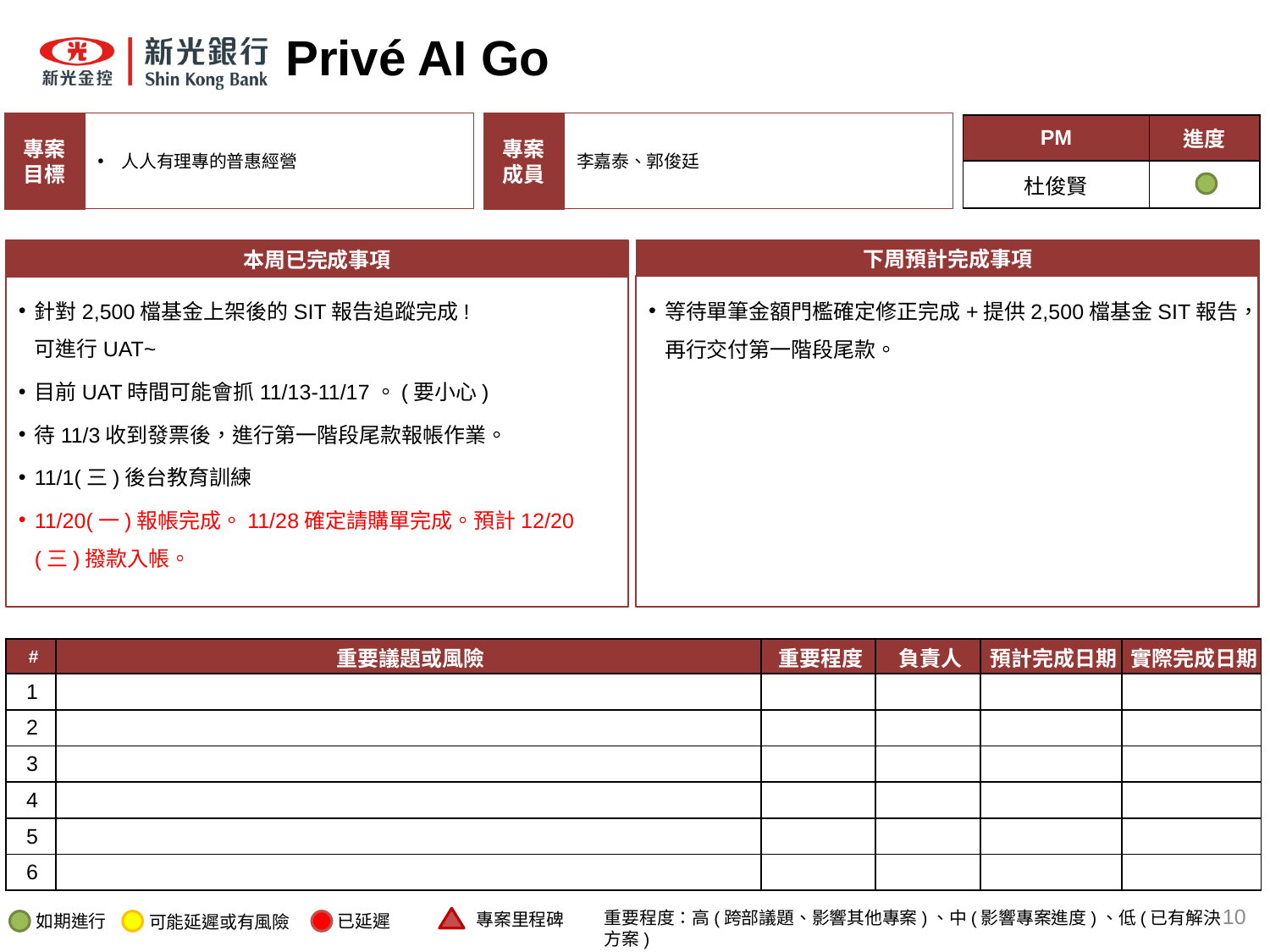

# Privé AI Go
專案
成員
李嘉泰、郭俊廷
專案
目標
人人有理專的普惠經營
| PM | 進度 |
| --- | --- |
| 杜俊賢 |  |

本周已完成事項
針對2,500檔基金上架後的SIT報告追蹤完成!
可進行UAT~
目前UAT時間可能會抓11/13-11/17。(要小心)
待11/3收到發票後，進行第一階段尾款報帳作業。
11/1(三)後台教育訓練
11/20(一)報帳完成。11/28確定請購單完成。預計12/20(三)撥款入帳。

下周預計完成事項
等待單筆金額門檻確定修正完成+提供2,500檔基金SIT報告，再行交付第一階段尾款。

| # | 重要議題或風險 | 重要程度 | 負責人 | 預計完成日期 | 實際完成日期 |
| --- | --- | --- | --- | --- | --- |
| 1 |  |  |  |  |  |
| 2 |  |  |  |  |  |
| 3 |  |  |  |  |  |
| 4 |  |  |  |  |  |
| 5 |  |  |  |  |  |
| 6 |  |  |  |  |  |
10
重要程度：高(跨部議題、影響其他專案)、中(影響專案進度)、低(已有解決方案)
專案里程碑

如期進行

已延遲

可能延遲或有風險